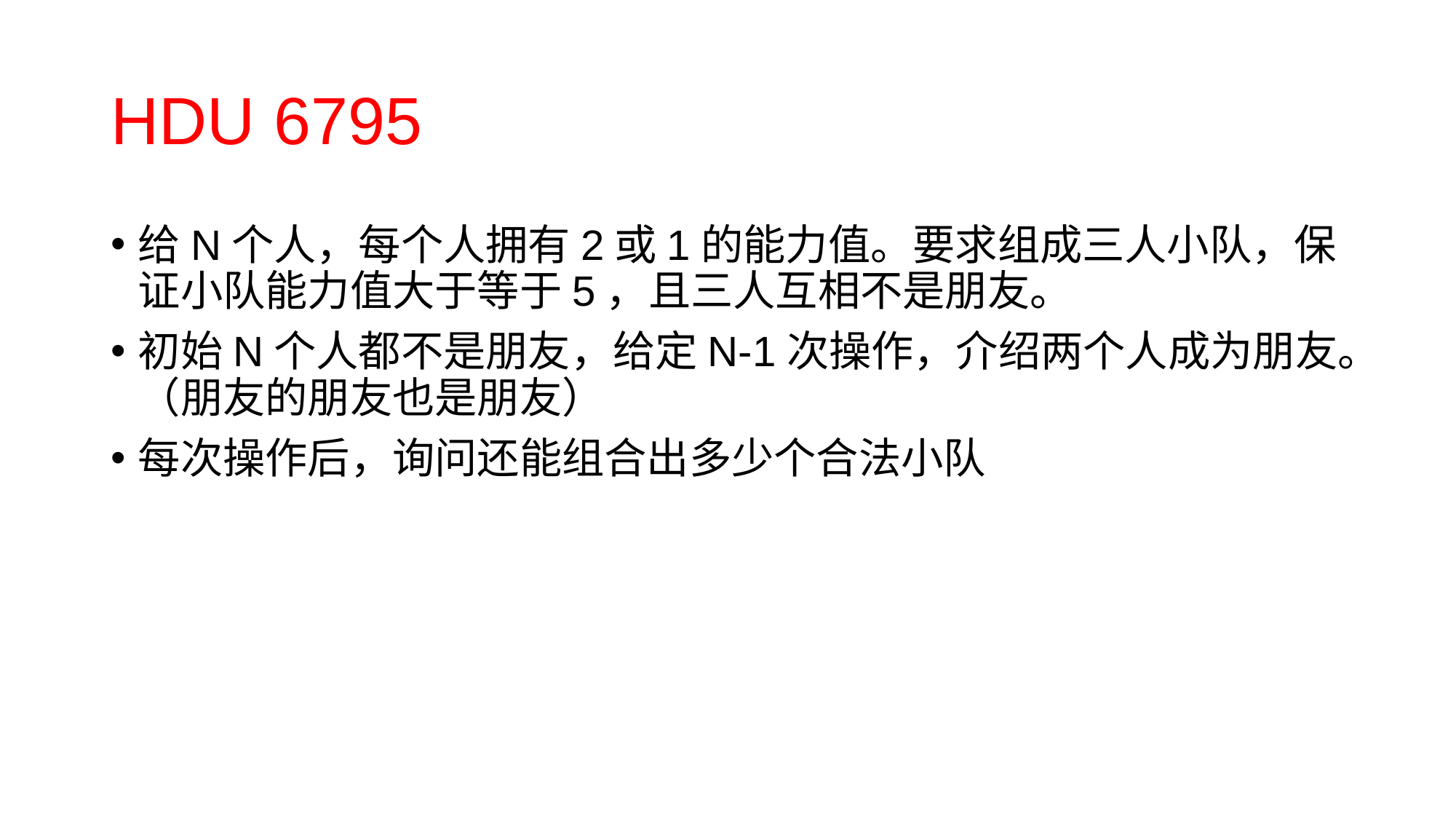

# HDU 6795
给N个人，每个人拥有2或1的能力值。要求组成三人小队，保证小队能力值大于等于5，且三人互相不是朋友。
初始N个人都不是朋友，给定N-1次操作，介绍两个人成为朋友。（朋友的朋友也是朋友）
每次操作后，询问还能组合出多少个合法小队